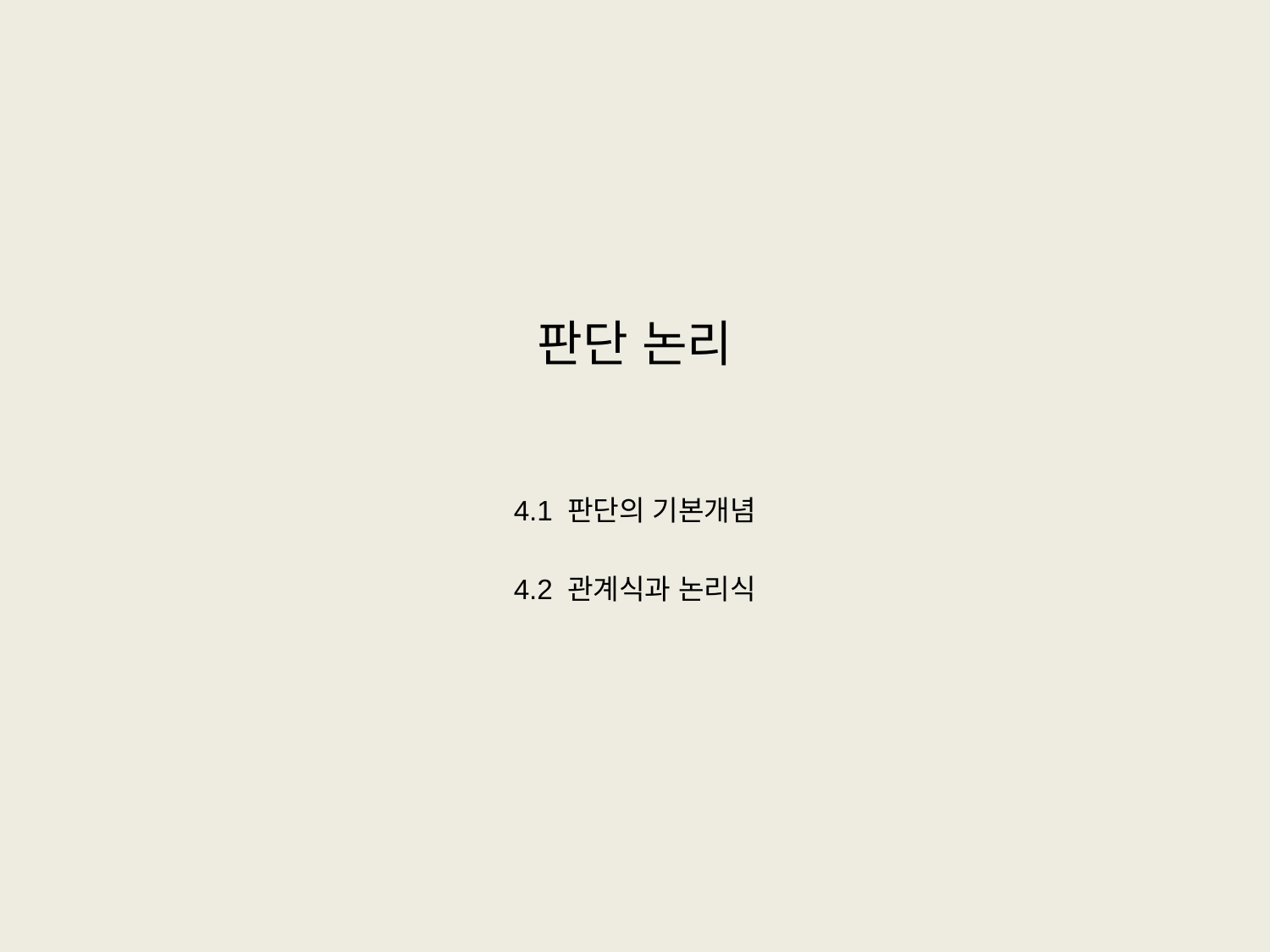

# 판단 논리
4.1 판단의 기본개념

4.2 관계식과 논리식